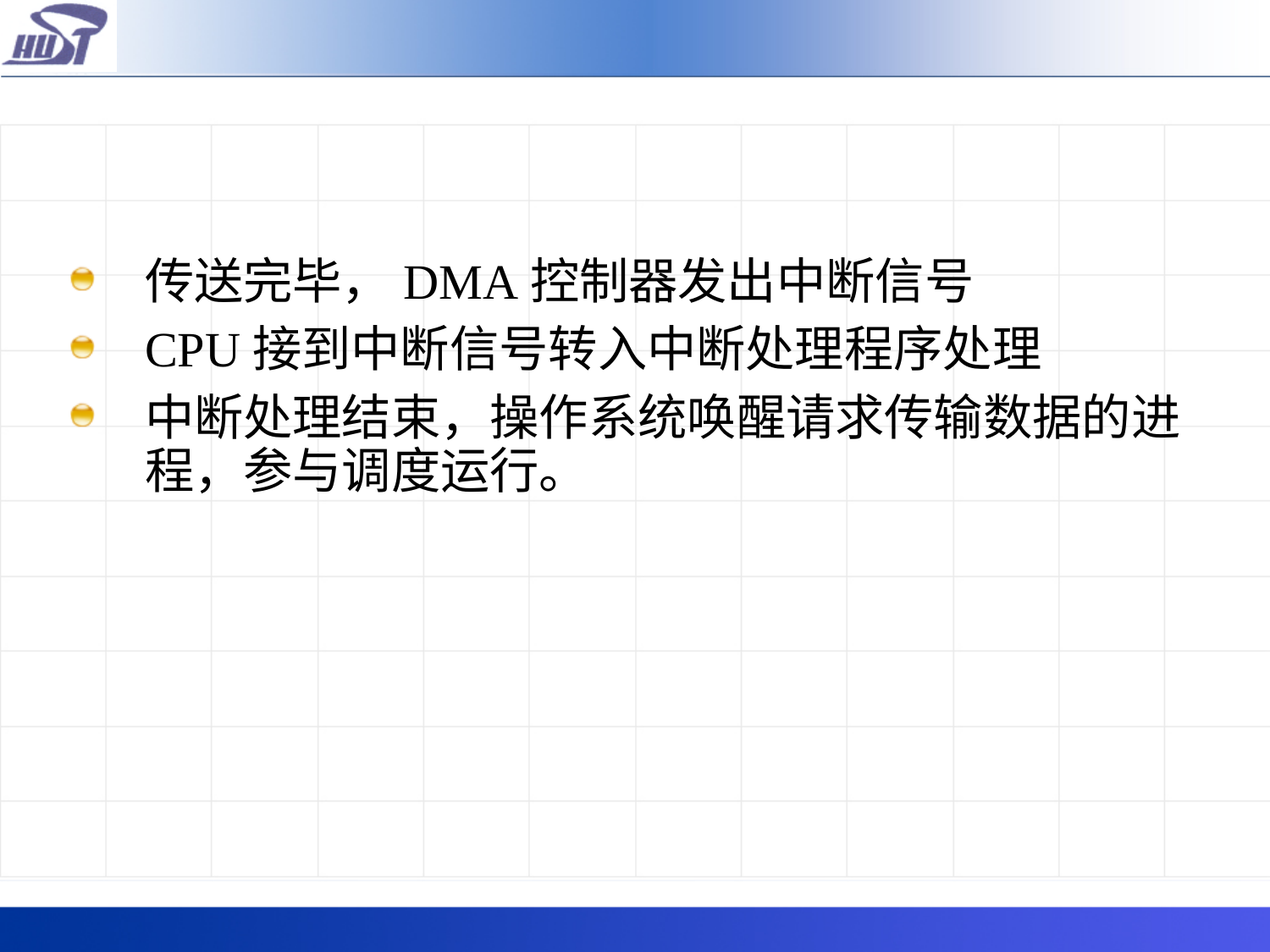

传送完毕，DMA控制器发出中断信号
CPU接到中断信号转入中断处理程序处理
中断处理结束，操作系统唤醒请求传输数据的进程，参与调度运行。